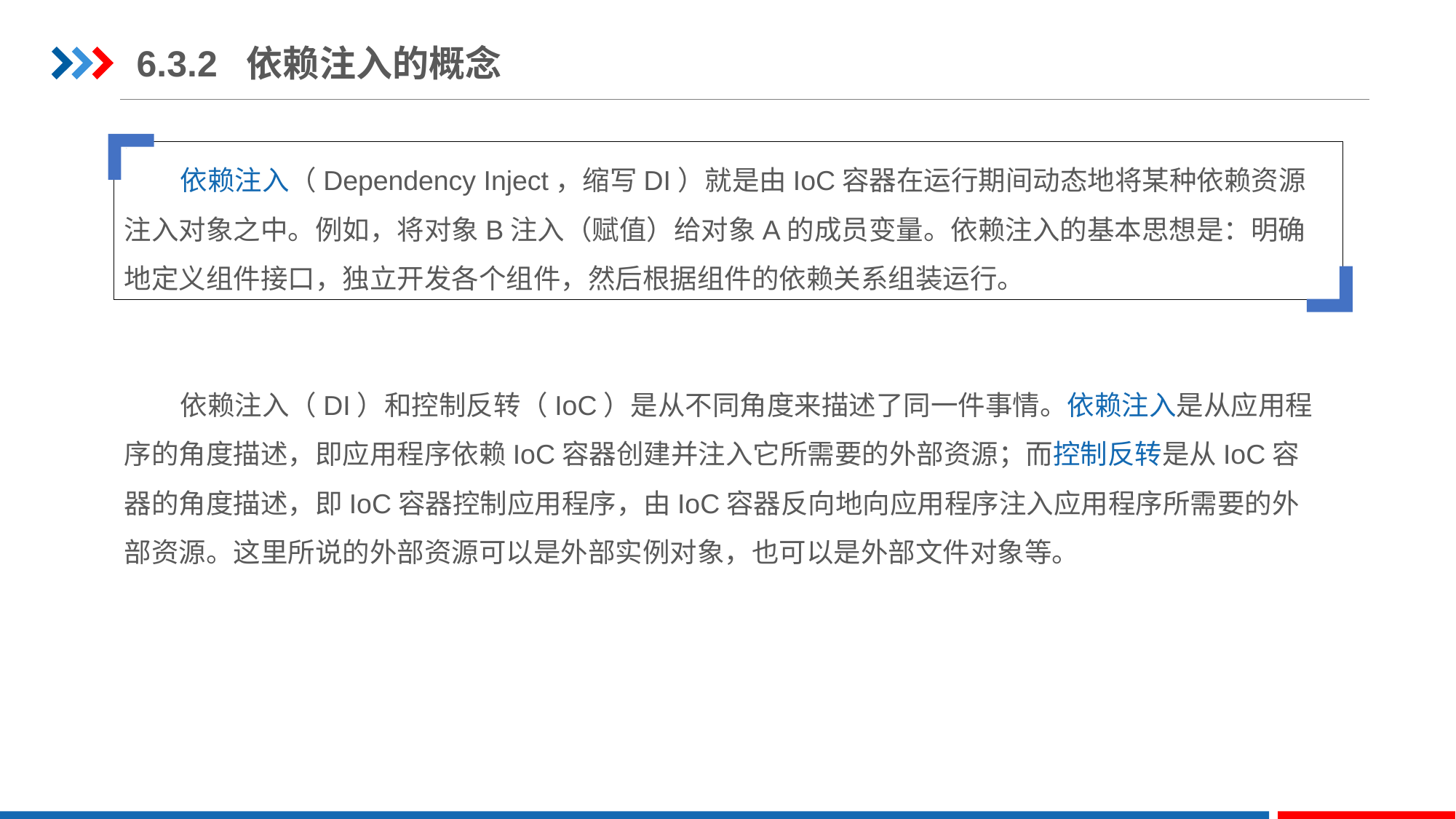

6.3.2  依赖注入的概念

        依赖注入（Dependency Inject，缩写DI）就是由IoC容器在运行期间动态地将某种依赖资源注入对象之中。例如，将对象B注入（赋值）给对象A的成员变量。依赖注入的基本思想是：明确地定义组件接口，独立开发各个组件，然后根据组件的依赖关系组装运行。
STEP  01

        依赖注入（DI）和控制反转（IoC）是从不同角度来描述了同一件事情。依赖注入是从应用程序的角度描述，即应用程序依赖IoC容器创建并注入它所需要的外部资源；而控制反转是从IoC容器的角度描述，即IoC容器控制应用程序，由IoC容器反向地向应用程序注入应用程序所需要的外部资源。这里所说的外部资源可以是外部实例对象，也可以是外部文件对象等。